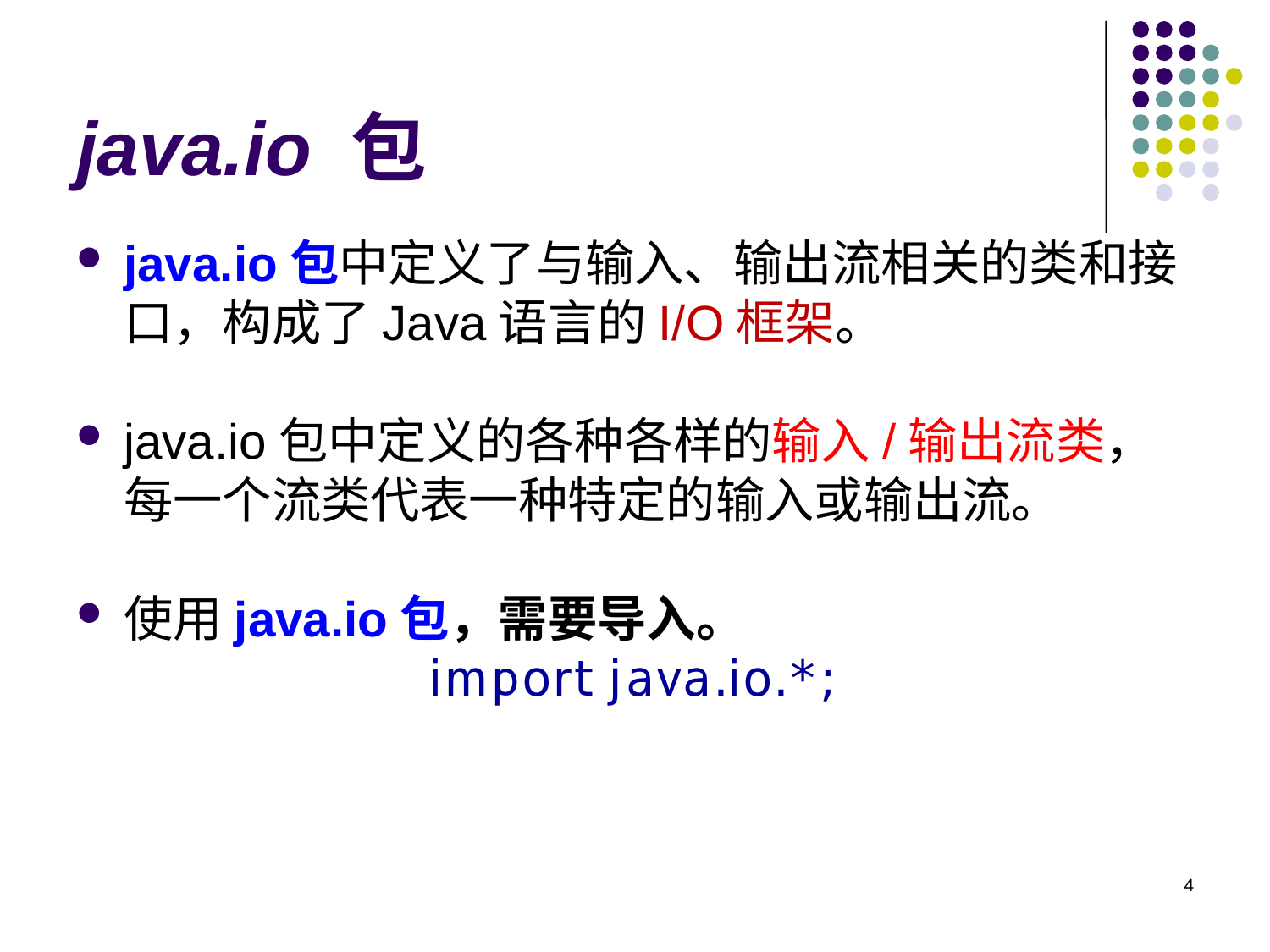

# java.io 包
java.io包中定义了与输入、输出流相关的类和接口，构成了Java语言的I/O框架。

java.io包中定义的各种各样的输入/输出流类，每一个流类代表一种特定的输入或输出流。

使用java.io包，需要导入。
import java.io.*;
4